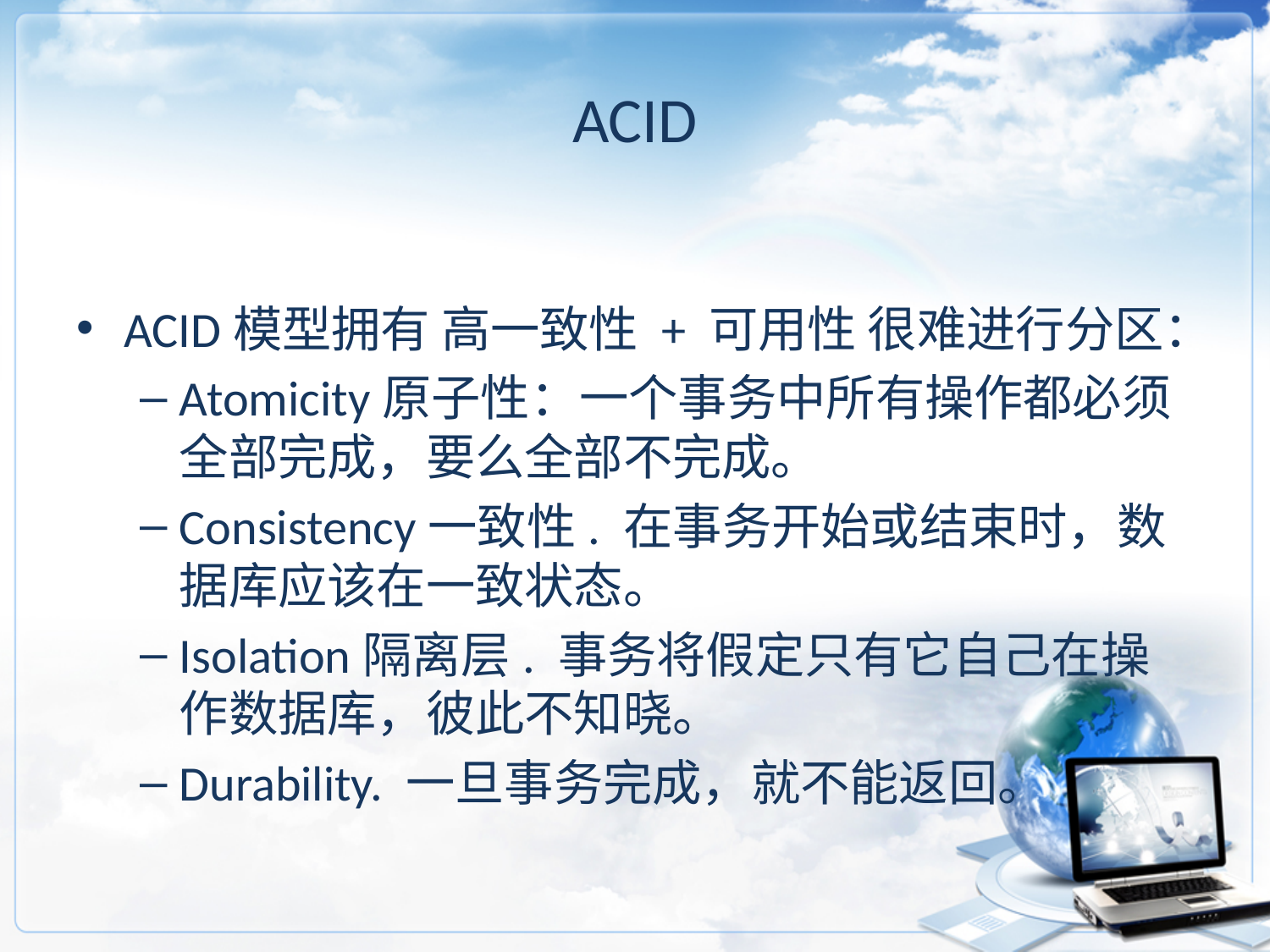

# ACID

ACID模型拥有 高一致性 + 可用性 很难进行分区：
Atomicity原子性：一个事务中所有操作都必须全部完成，要么全部不完成。
Consistency一致性. 在事务开始或结束时，数据库应该在一致状态。
Isolation隔离层. 事务将假定只有它自己在操作数据库，彼此不知晓。
Durability. 一旦事务完成，就不能返回。